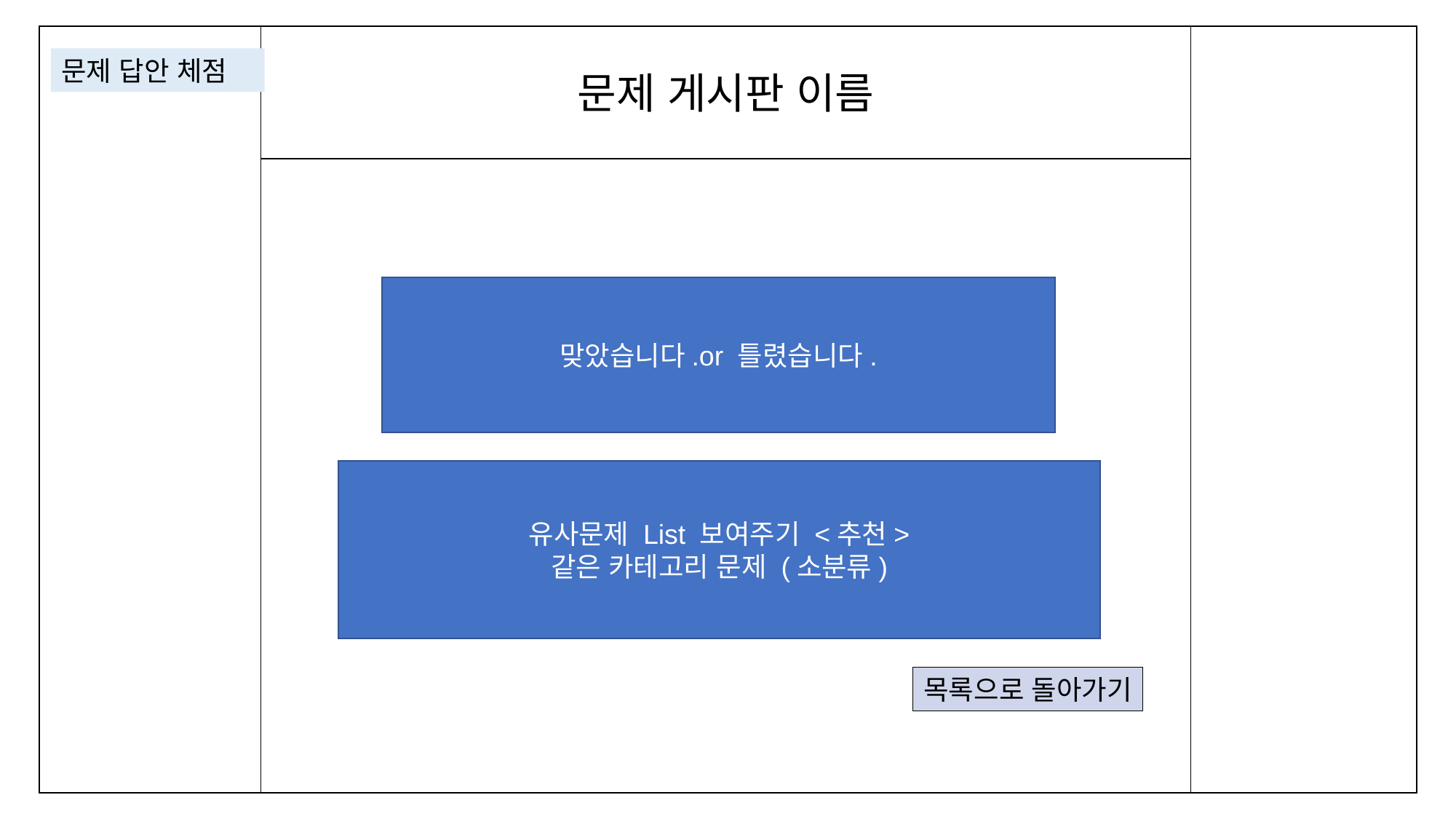

문제 답안 체점
문제 게시판 이름
맞았습니다.or 틀렸습니다.
유사문제 List 보여주기 <추천>
같은 카테고리 문제 (소분류)
목록으로 돌아가기